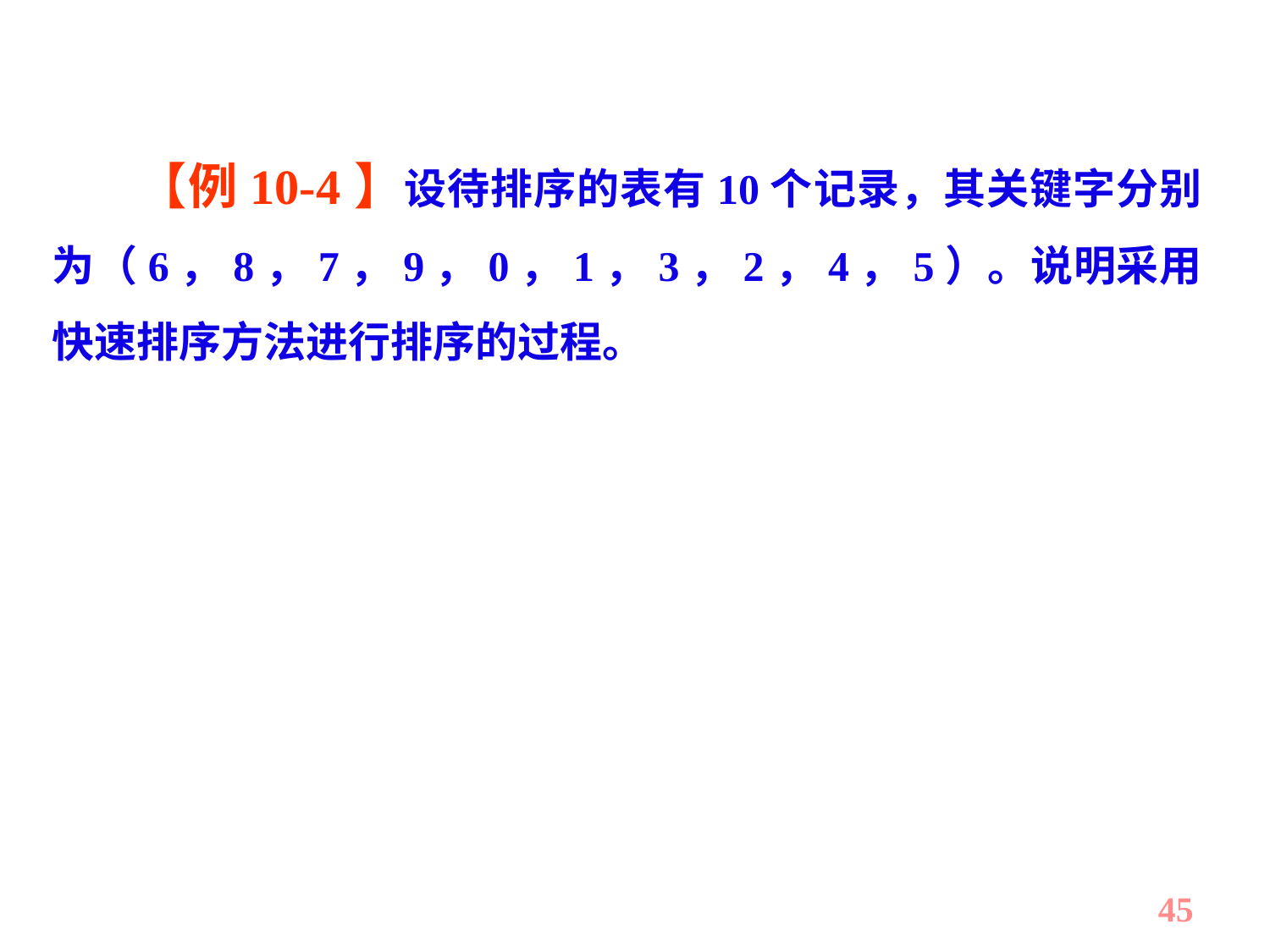

【例10-4】设待排序的表有10个记录，其关键字分别为（6，8，7，9，0，1，3，2，4，5）。说明采用快速排序方法进行排序的过程。

45